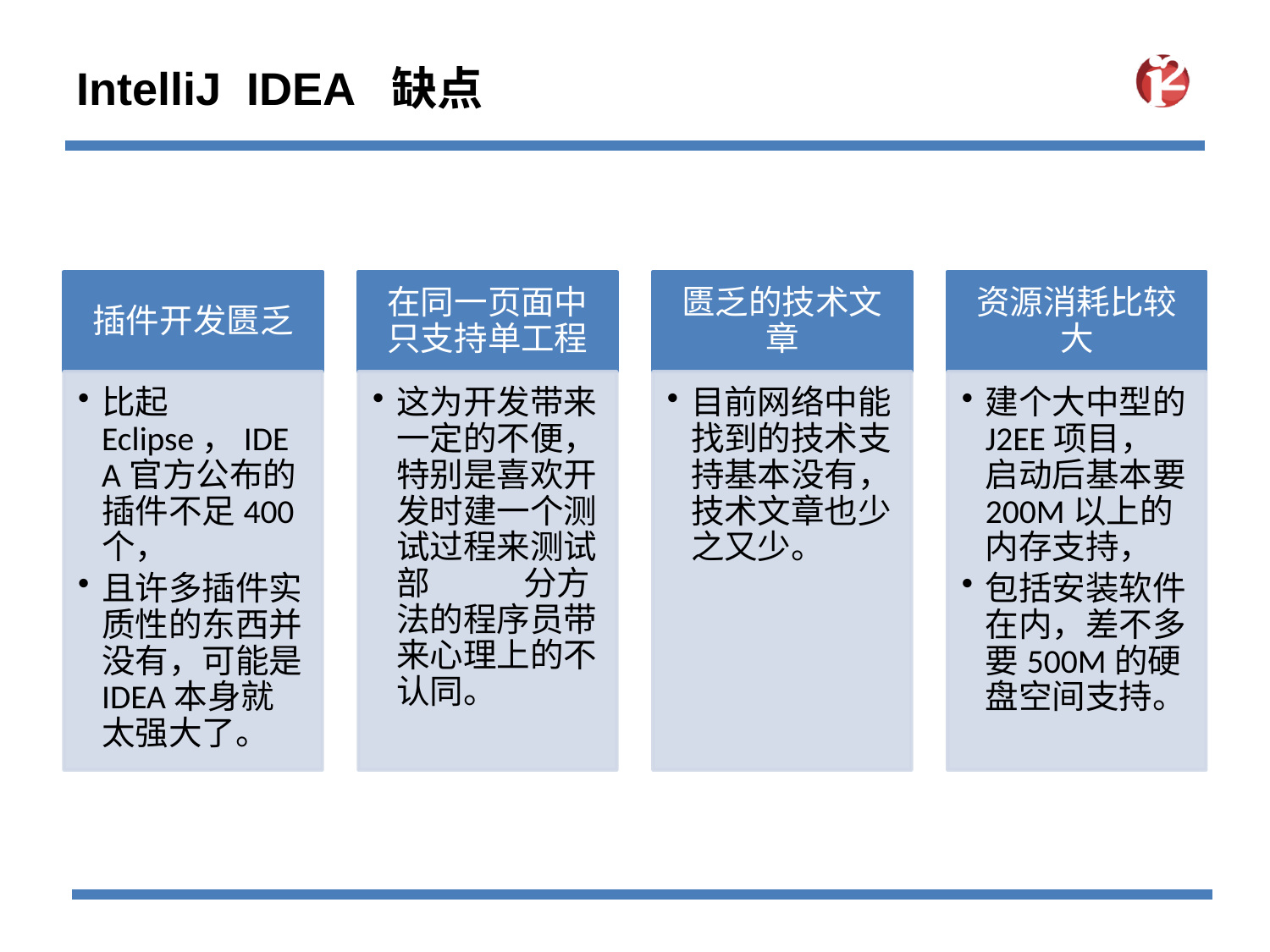

# IntelliJ  IDEA  缺点
插件开发匮乏
比起Eclipse，IDEA官方公布的插件不足400个，
且许多插件实质性的东西并没有，可能是IDEA本身就太强大了。
在同一页面中只支持单工程
这为开发带来一定的不便，特别是喜欢开发时建一个测试过程来测试部	分方法的程序员带来心理上的不认同。
匮乏的技术文章
目前网络中能找到的技术支持基本没有，技术文章也少之又少。
资源消耗比较大
建个大中型的J2EE项目，启动后基本要200M以上的内存支持，
包括安装软件在内，差不多要500M的硬盘空间支持。